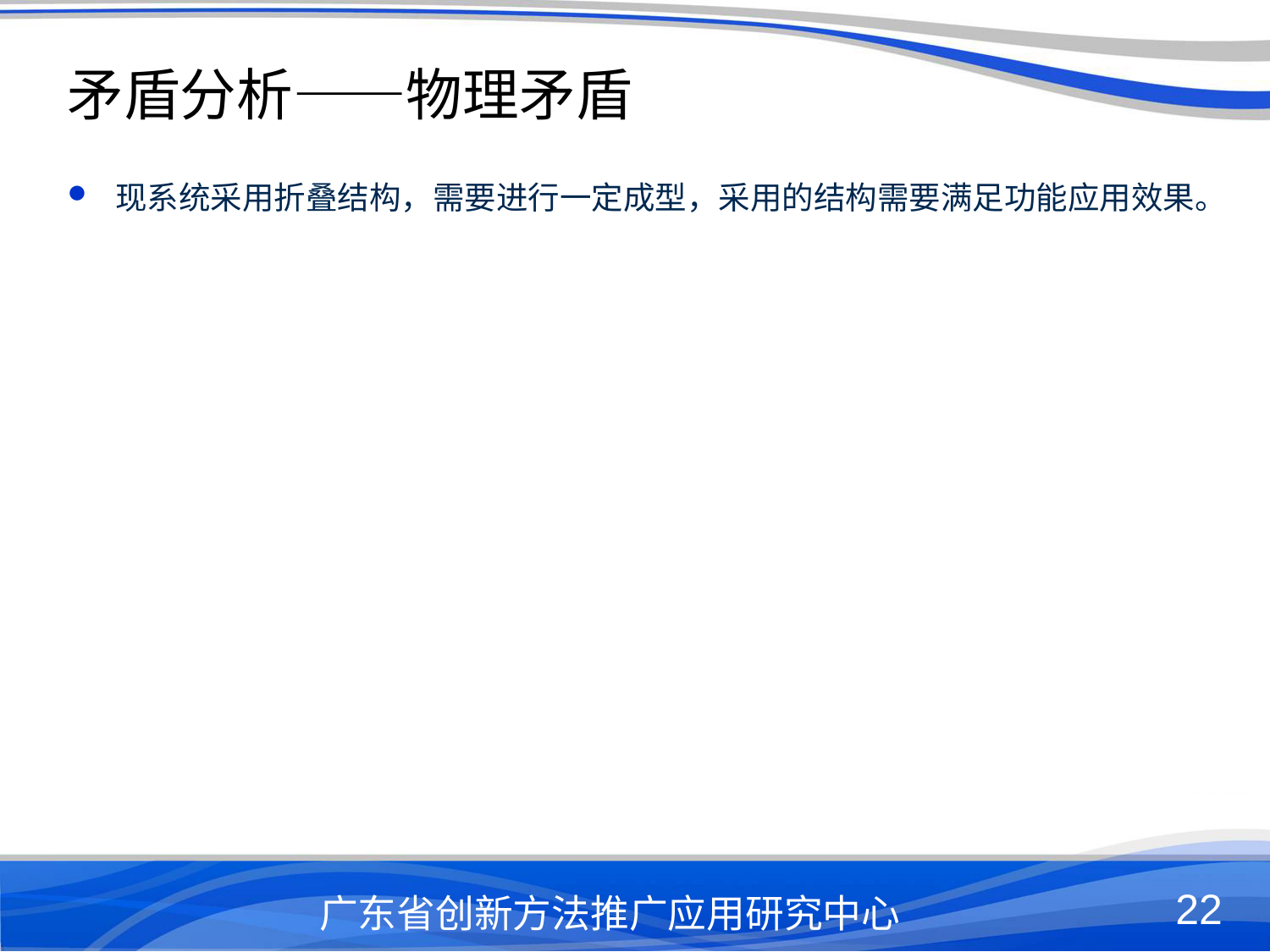

矛盾分析——物理矛盾
现系统采用折叠结构，需要进行一定成型，采用的结构需要满足功能应用效果。

广东省创新方法推广应用研究中心
22